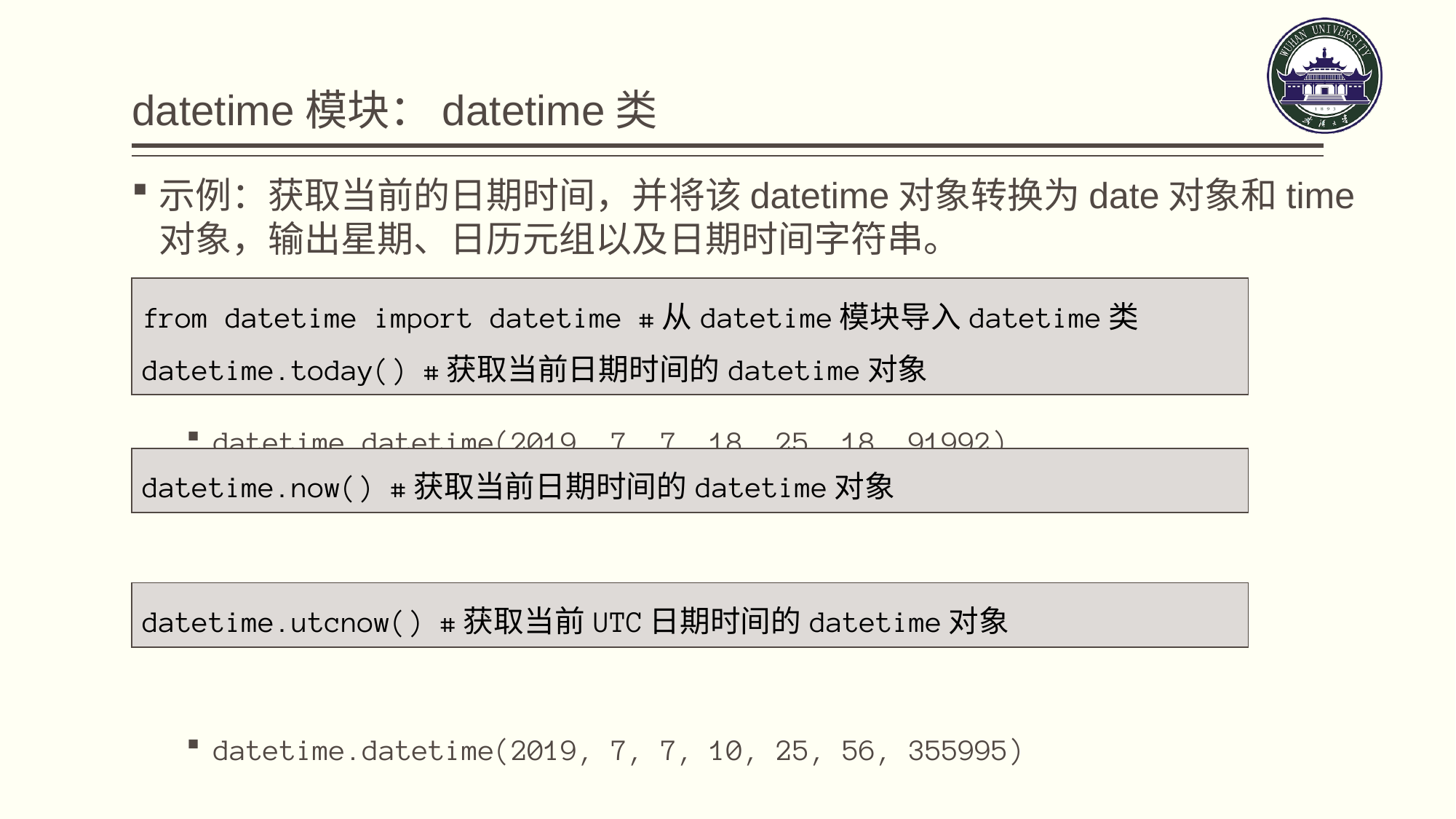

# datetime模块：datetime类
示例：获取当前的日期时间，并将该datetime对象转换为date对象和time对象，输出星期、日历元组以及日期时间字符串。

datetime.datetime(2019, 7, 7, 18, 25, 18, 91992)

datetime.datetime(2019, 7, 7, 18, 25, 31, 951330)

datetime.datetime(2019, 7, 7, 10, 25, 56, 355995)

| from datetime import datetime #从datetime模块导入datetime类 datetime.today() #获取当前日期时间的datetime对象 |
| --- |
| datetime.now() #获取当前日期时间的datetime对象 |
| --- |
| datetime.utcnow() #获取当前UTC日期时间的datetime对象 |
| --- |